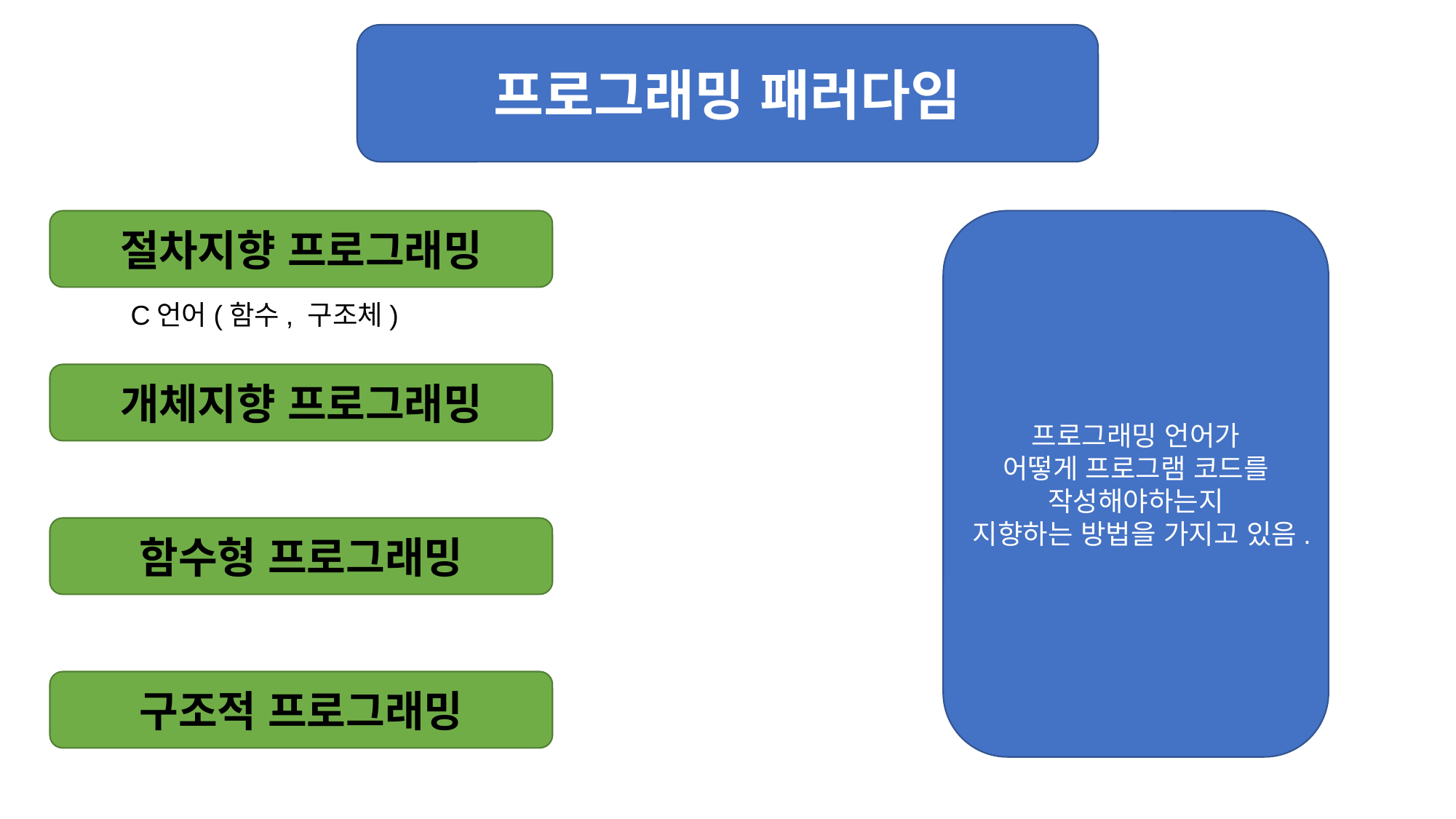

프로그래밍 패러다임
절차지향 프로그래밍
프로그래밍 언어가
어떻게 프로그램 코드를 작성해야하는지
지향하는 방법을 가지고 있음.
C언어(함수, 구조체)
개체지향 프로그래밍
함수형 프로그래밍
구조적 프로그래밍